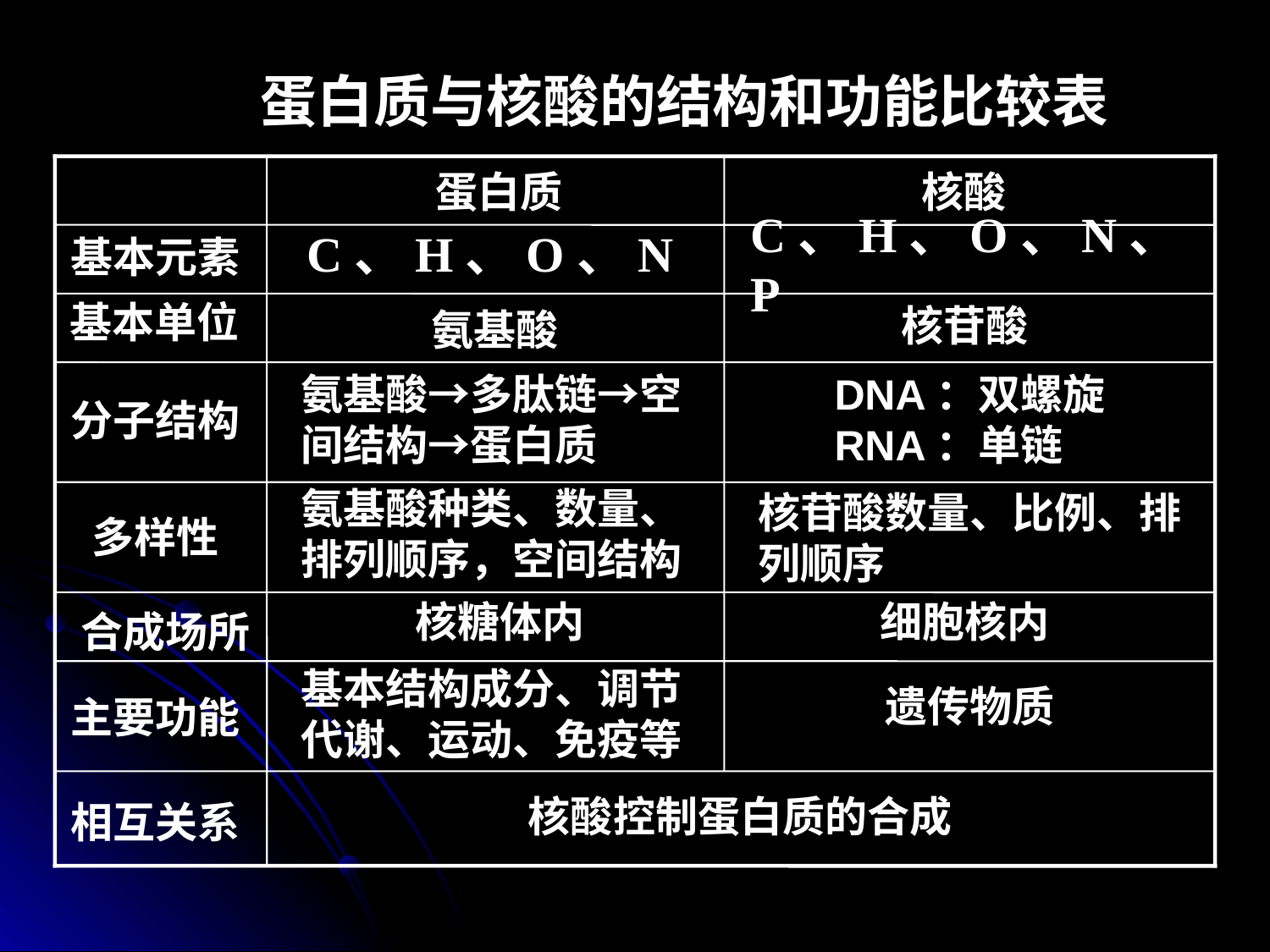

蛋白质与核酸的结构和功能比较表
蛋白质
核酸

基本元素
基本单位
分子结构
多样性
合成场所
主要功能
相互关系
C、H、O、N
氨基酸
氨基酸→多肽链→空间结构→蛋白质
氨基酸种类、数量、排列顺序，空间结构
核糖体内
基本结构成分、调节代谢、运动、免疫等
C、H、O、N、P
核苷酸
DNA：双螺旋
RNA：单链
核苷酸数量、比例、排列顺序
细胞核内
遗传物质
核酸控制蛋白质的合成